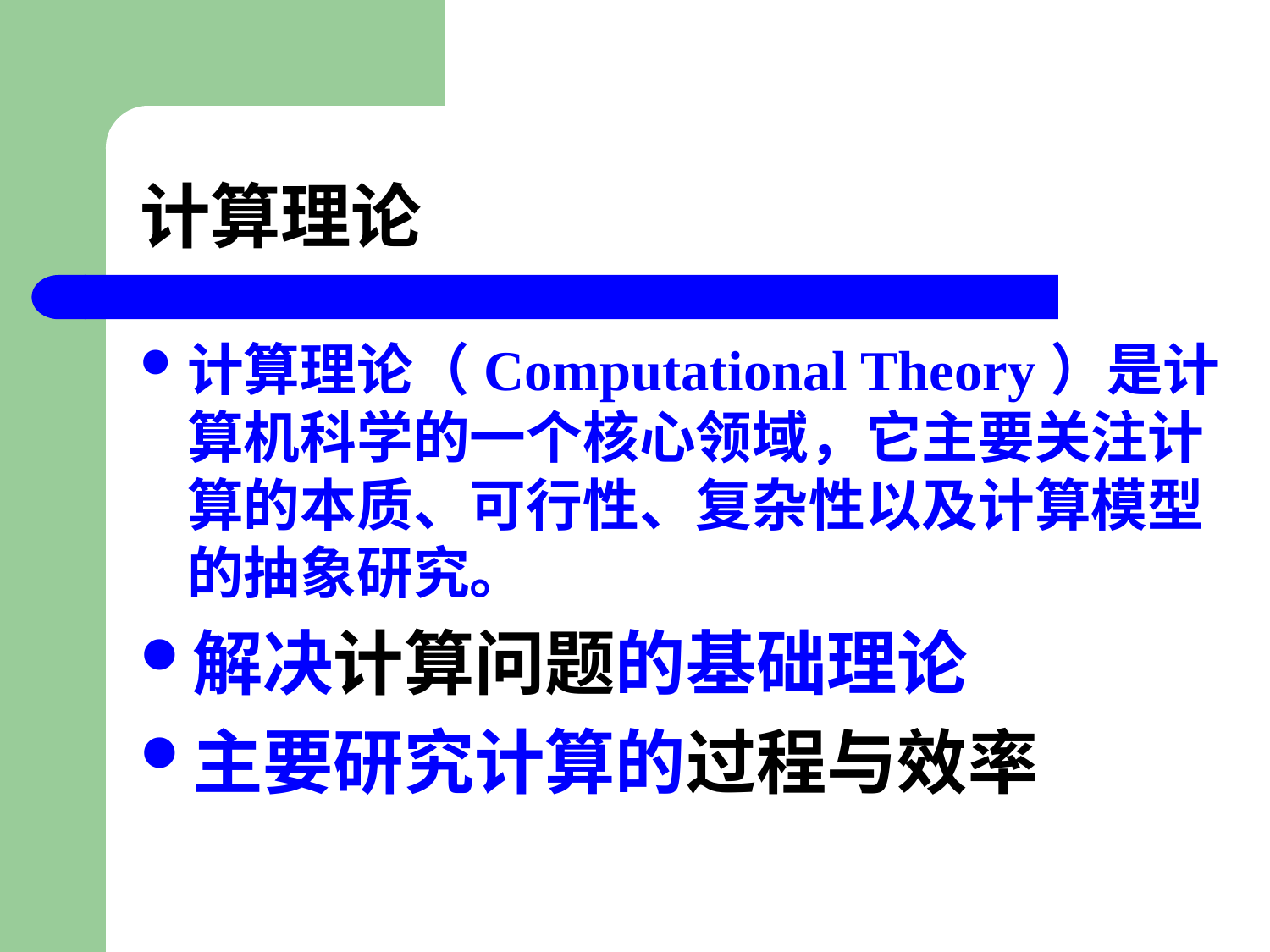

# 计算理论
计算理论（Computational Theory）是计算机科学的一个核心领域，它主要关注计算的本质、可行性、复杂性以及计算模型的抽象研究。
解决计算问题的基础理论
主要研究计算的过程与效率